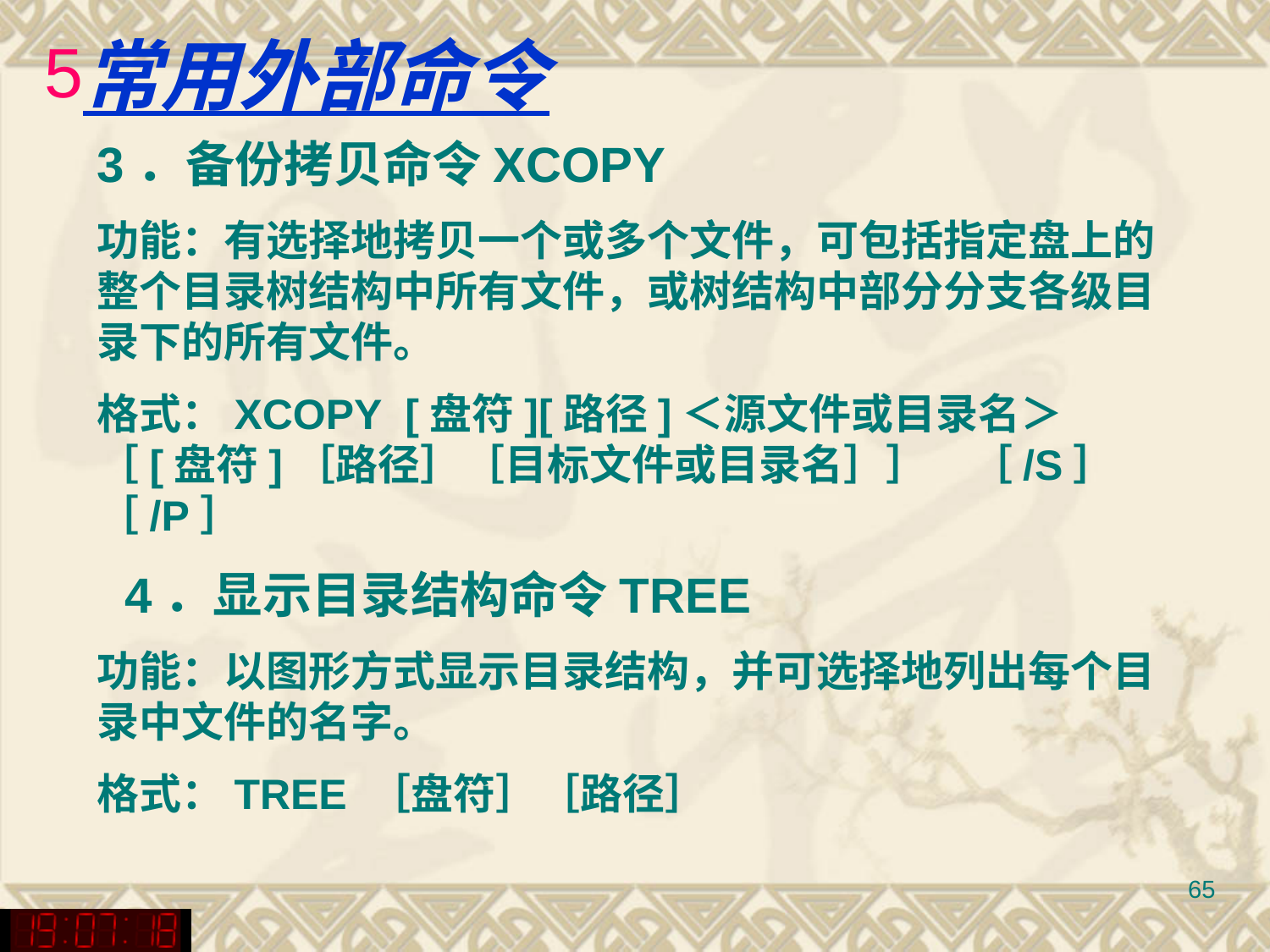

常用外部命令
3．备份拷贝命令XCOPY
功能：有选择地拷贝一个或多个文件，可包括指定盘上的整个目录树结构中所有文件，或树结构中部分分支各级目录下的所有文件。
格式：XCOPY  [盘符][路径]＜源文件或目录名＞　［[盘符]［路径］［目标文件或目录名］］　［/S］［/P］
  4．显示目录结构命令TREE
功能：以图形方式显示目录结构，并可选择地列出每个目录中文件的名字。
格式：TREE ［盘符］［路径］
65